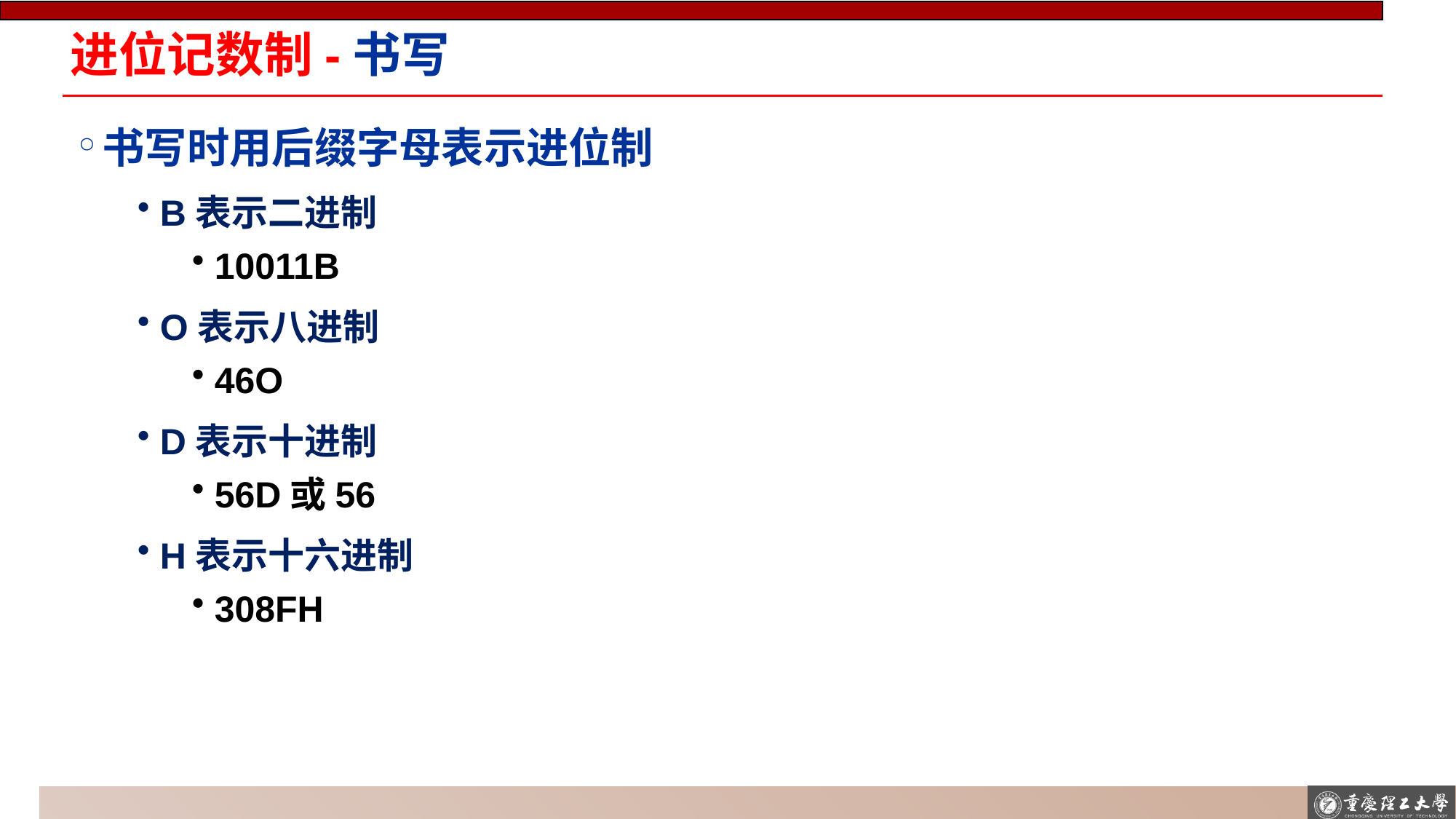

# 进位记数制-书写
书写时用后缀字母表示进位制
B表示二进制
10011B
O表示八进制
46O
D表示十进制
56D或56
H表示十六进制
308FH